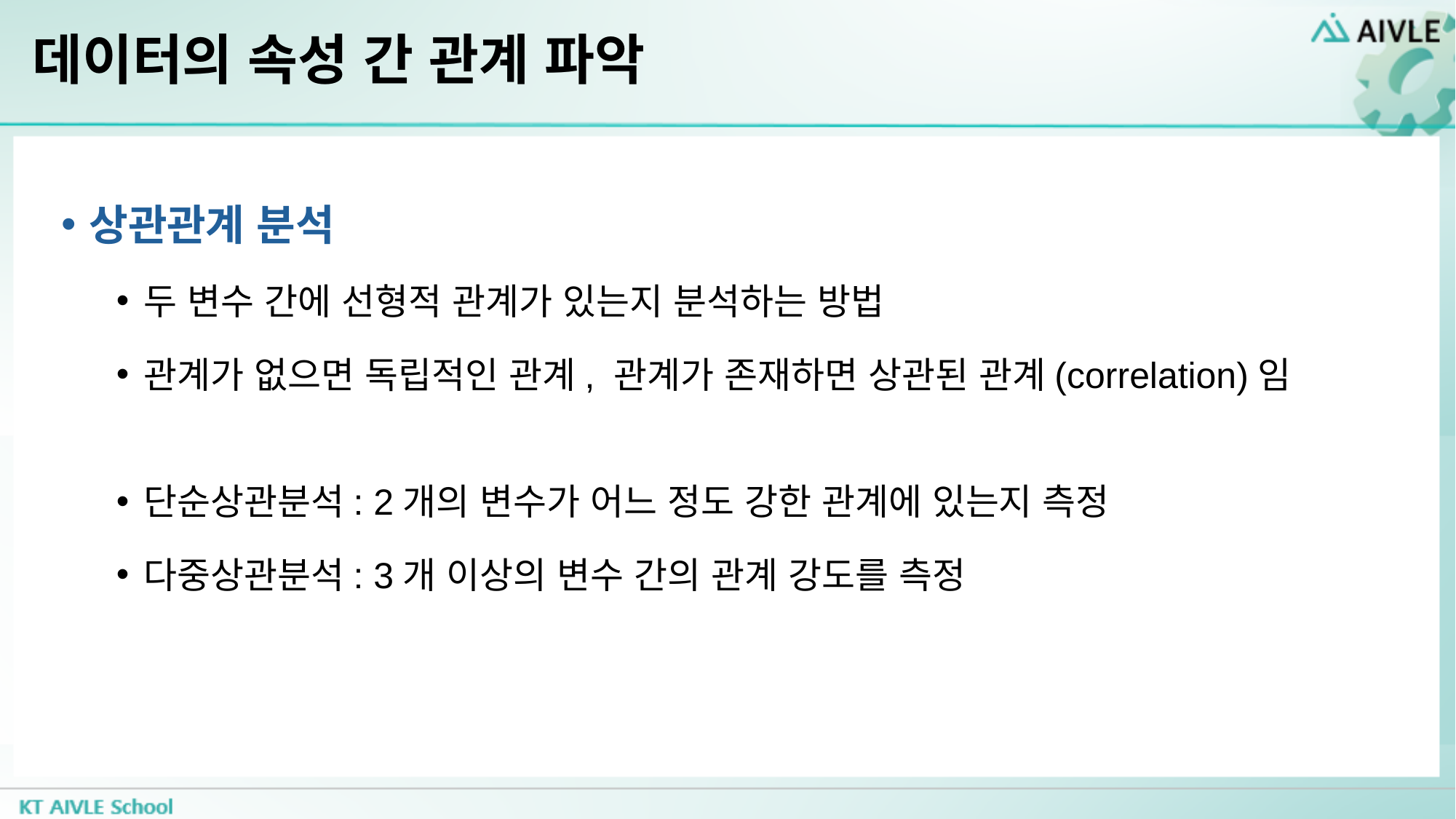

# 데이터의 속성 간 관계 파악
상관관계 분석
두 변수 간에 선형적 관계가 있는지 분석하는 방법
관계가 없으면 독립적인 관계, 관계가 존재하면 상관된 관계(correlation)임

단순상관분석: 2개의 변수가 어느 정도 강한 관계에 있는지 측정
다중상관분석: 3개 이상의 변수 간의 관계 강도를 측정